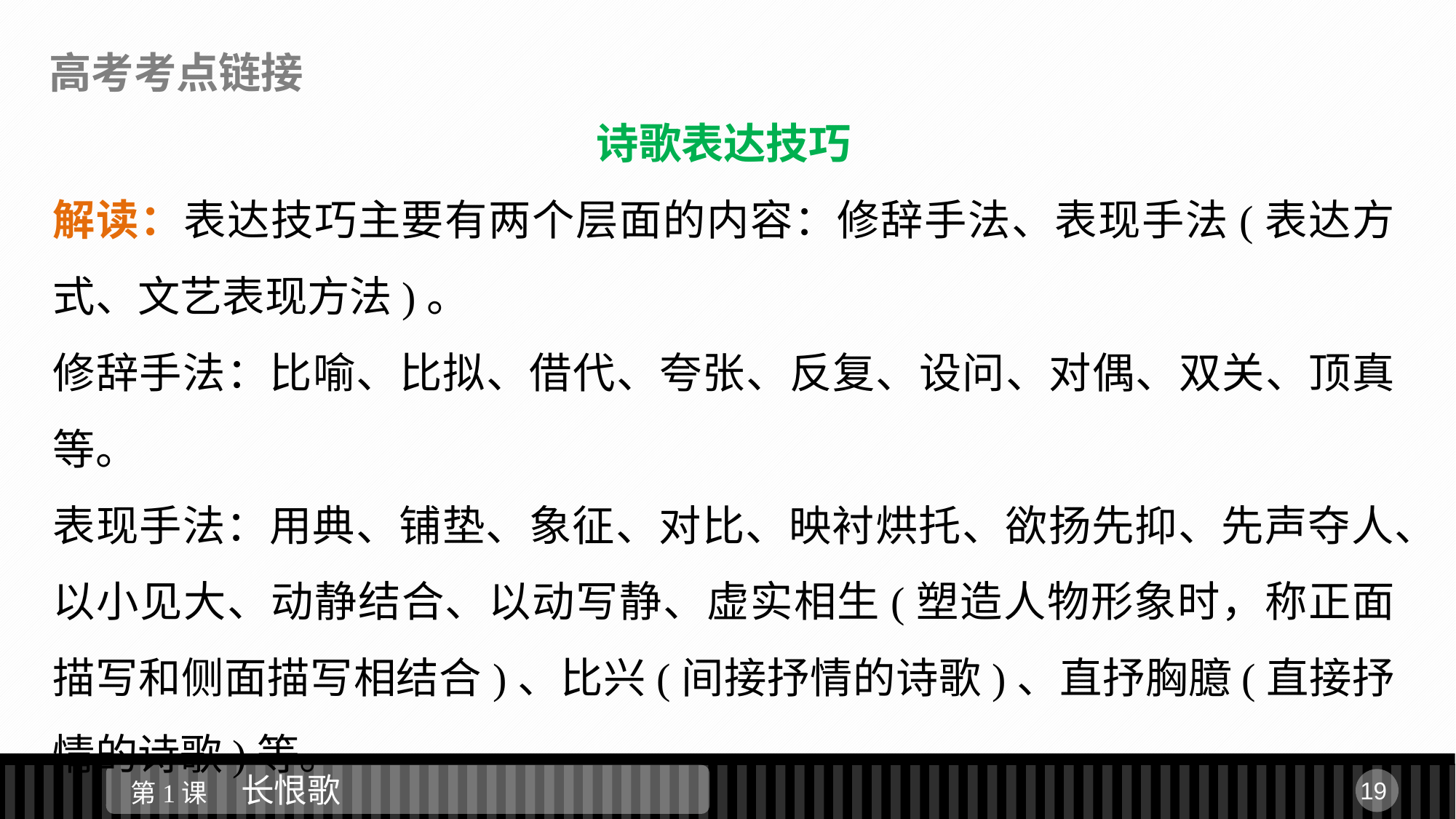

高考考点链接
诗歌表达技巧
解读：表达技巧主要有两个层面的内容：修辞手法、表现手法(表达方式、文艺表现方法)。
修辞手法：比喻、比拟、借代、夸张、反复、设问、对偶、双关、顶真等。
表现手法：用典、铺垫、象征、对比、映衬烘托、欲扬先抑、先声夺人、以小见大、动静结合、以动写静、虚实相生(塑造人物形象时，称正面描写和侧面描写相结合)、比兴(间接抒情的诗歌)、直抒胸臆(直接抒情的诗歌)等。